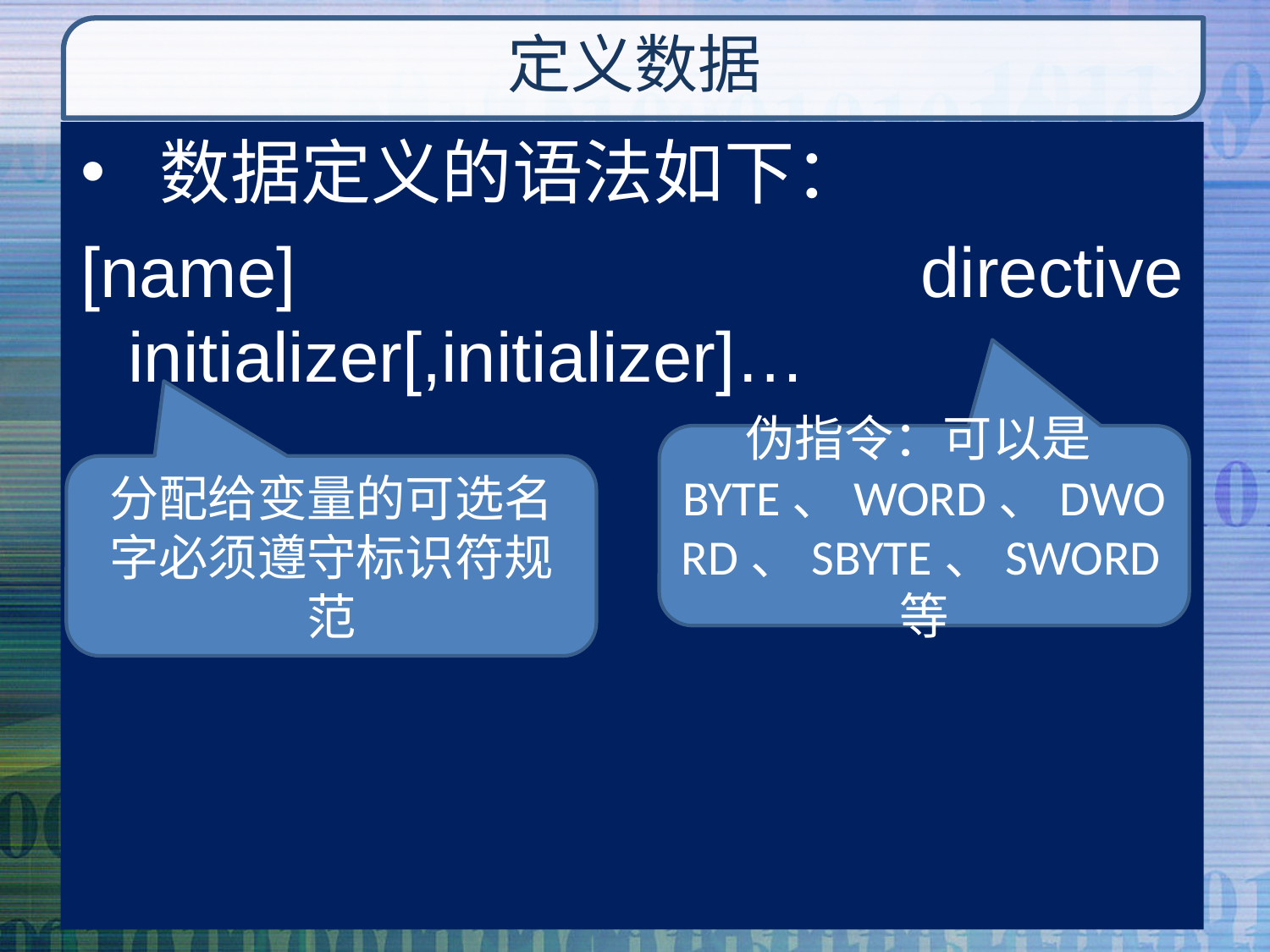

# 定义数据
数据定义的语法如下：
[name] directive initializer[,initializer]…
伪指令：可以是BYTE、WORD、DWORD、SBYTE、SWORD等
分配给变量的可选名字必须遵守标识符规范